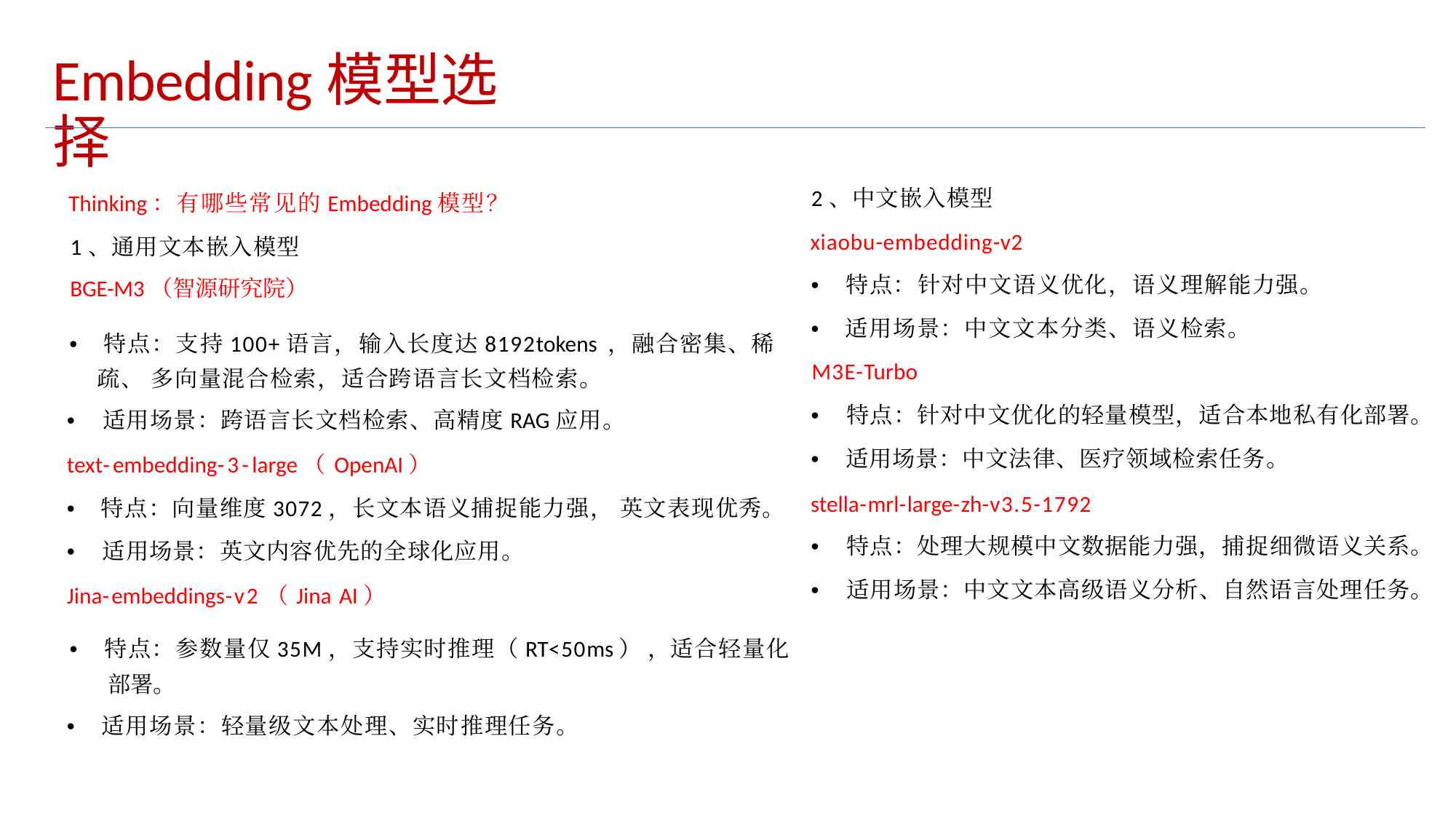

Embedding模型选择

2、中文嵌入模型
xiaobu-embedding-v2
•   特点：针对中文语义优化，语义理解能力强。
•   适用场景：中文文本分类、语义检索。
M3E-Turbo
•   特点：针对中文优化的轻量模型，适合本地私有化部署。
•   适用场景：中文法律、医疗领域检索任务。
stella-mrl-large-zh-v3.5-1792
•   特点：处理大规模中文数据能力强，捕捉细微语义关系。

•   适用场景：中文文本高级语义分析、自然语言处理任务。

Thinking：有哪些常见的Embedding模型？
1、通用文本嵌入模型
BGE-M3（智源研究院）
•   特点：支持100+语言，输入长度达8192tokens ，融合密集、稀疏、 多向量混合检索，适合跨语言长文档检索。
•   适用场景：跨语言长文档检索、高精度RAG应用。
text-embedding-3-large（OpenAI）
•   特点：向量维度3072，长文本语义捕捉能力强， 英文表现优秀。
•   适用场景：英文内容优先的全球化应用。
Jina-embeddings-v2（Jina AI）
•   特点：参数量仅35M，支持实时推理（RT<50ms） ，适合轻量化    部署。

•   适用场景：轻量级文本处理、实时推理任务。